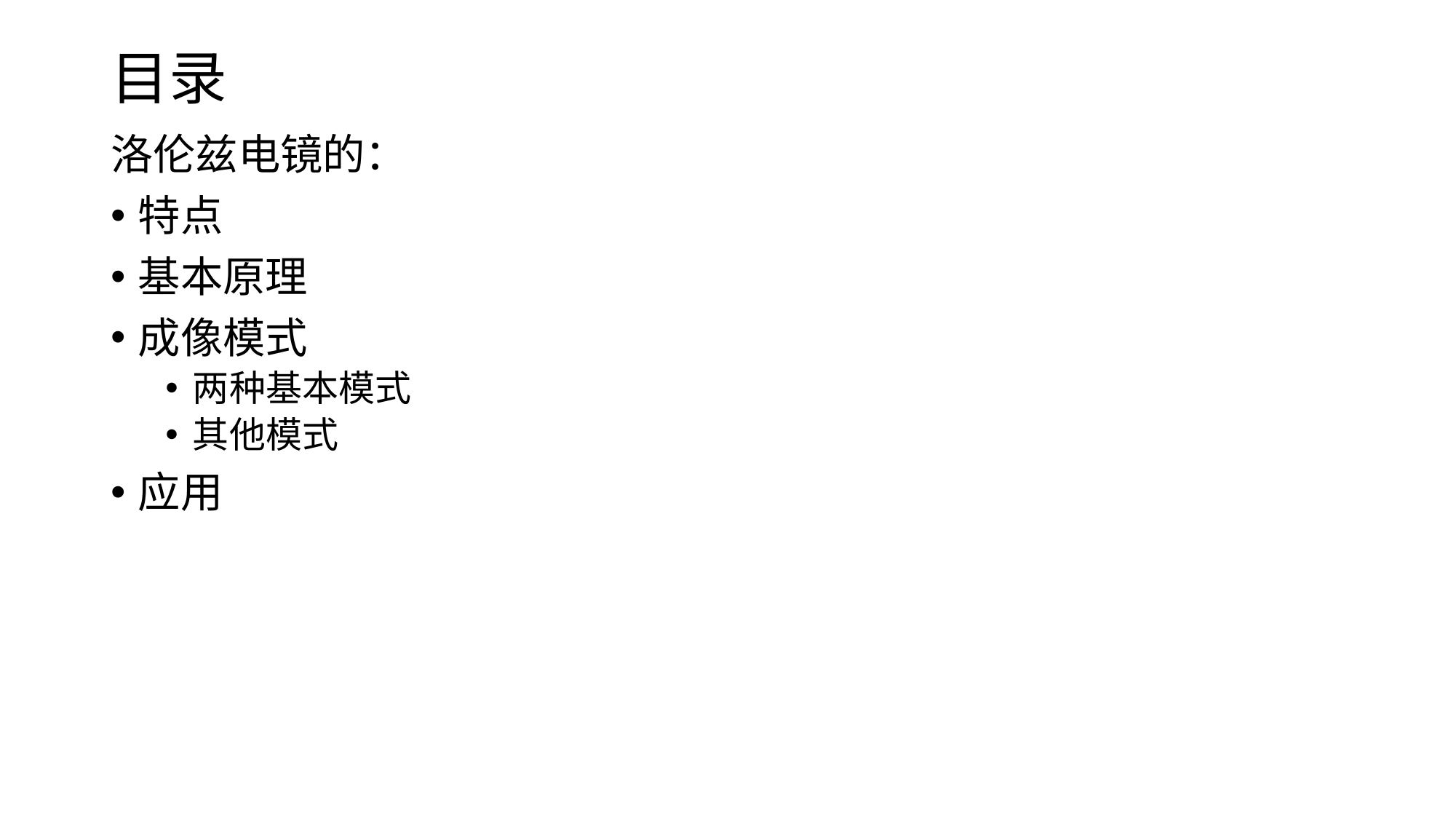

# 目录
洛伦兹电镜的：
特点
基本原理
成像模式
两种基本模式
其他模式
应用